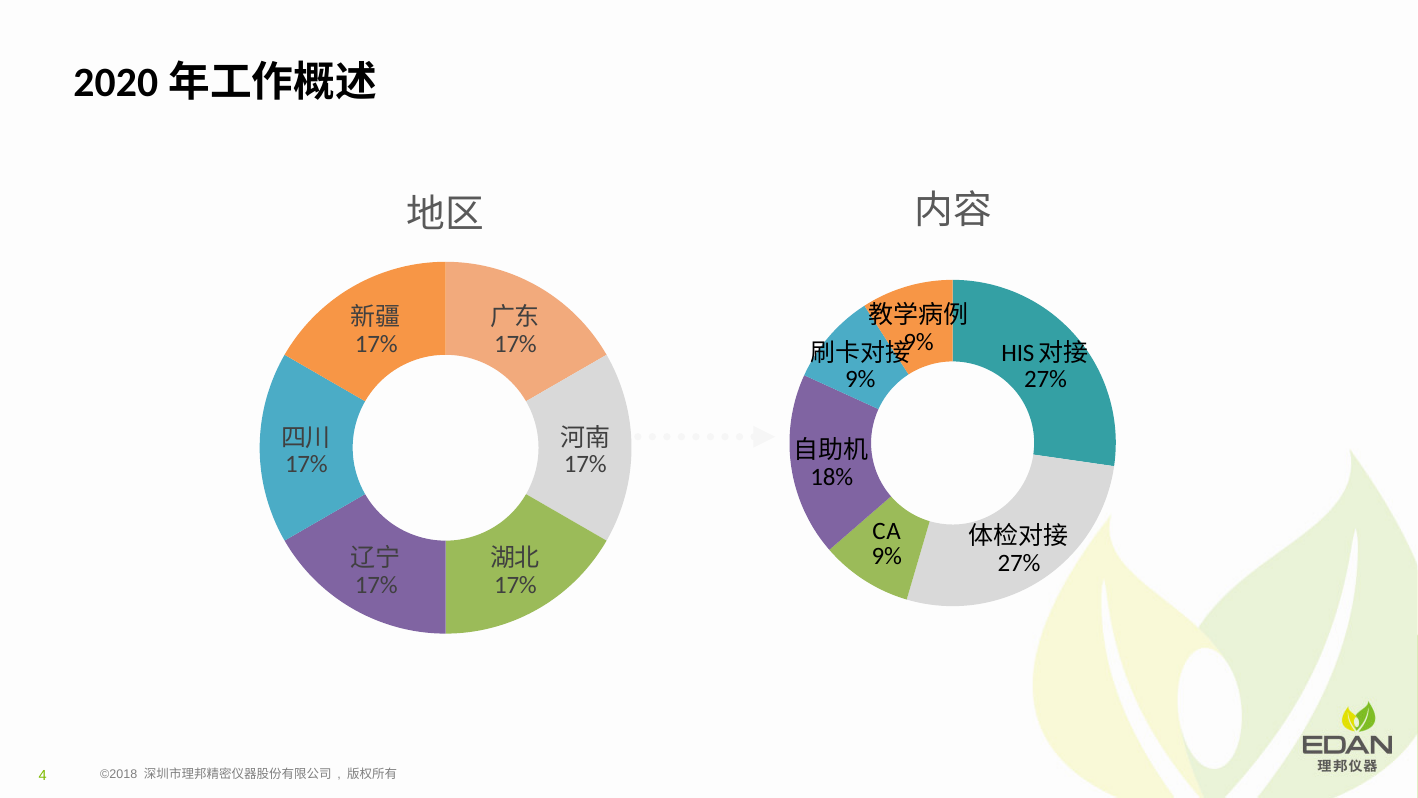

2020年工作概述

### Chart: 内容

| Category | 占比 |
|---|---|
| HIS对接 | 0.3 |
| 体检对接 | 0.3 |
| CA | 0.1 |
| 自助机 | 0.2 |
| 刷卡对接 | 0.1 |
| 教学病例 | 0.1 |

### Chart: 地区

| Category | 占比 |
|---|---|
| 广东 | 0.1 |
| 河南 | 0.1 |
| 湖北 | 0.1 |
| 辽宁 | 0.1 |
| 四川 | 0.1 |
| 新疆 | 0.1 |